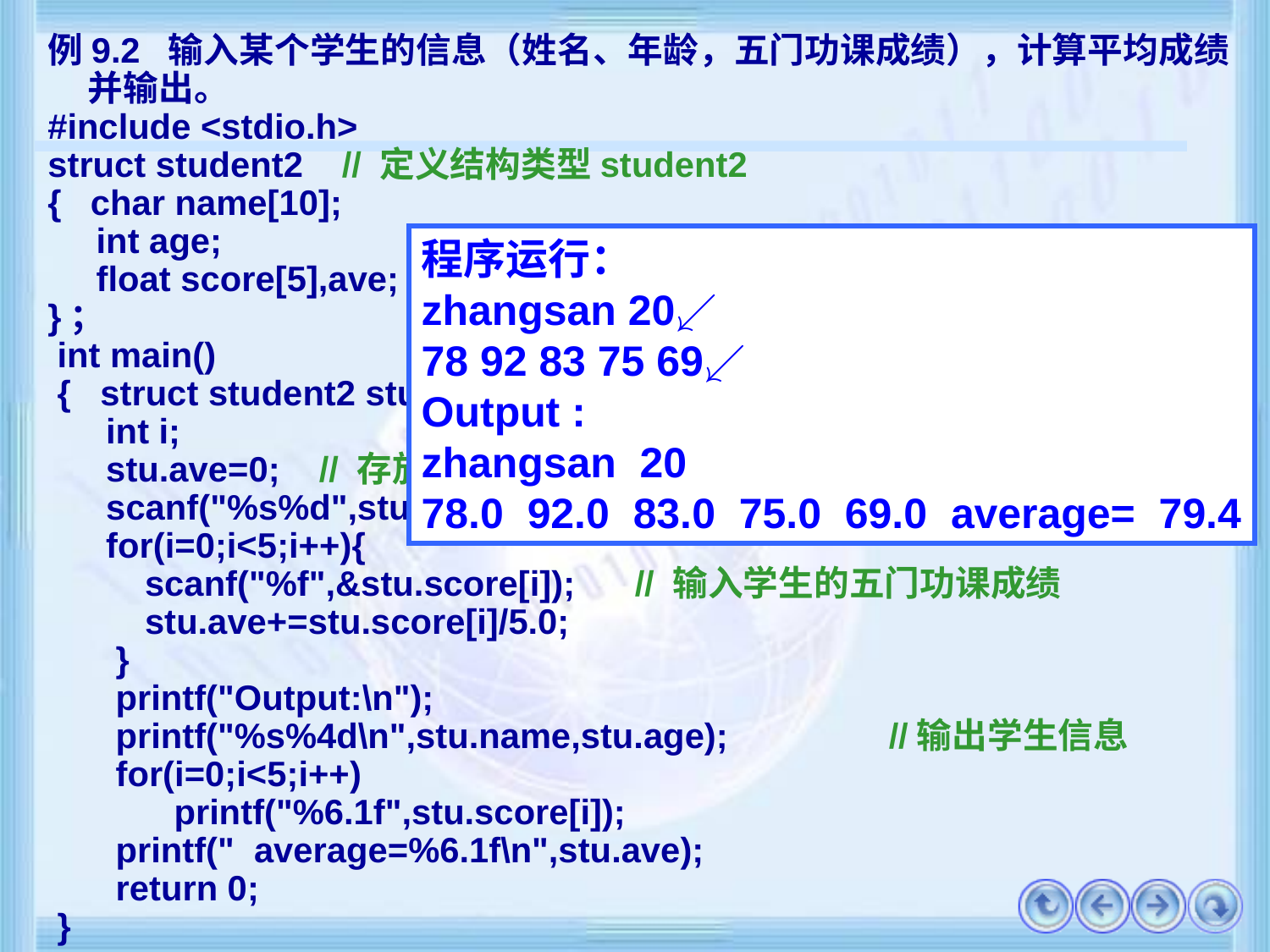

例9.2  输入某个学生的信息（姓名、年龄，五门功课成绩），计算平均成绩并输出。
#include <stdio.h>
struct student2	// 定义结构类型student2
{   char name[10];
     int age;
     float score[5],ave;
}；
 int main()
 {   struct student2 stu;     // 定义结构变量 stu
      int i;
      stu.ave=0;    // 存放平均成绩成员ave赋0
      scanf("%s%d",stu.name,&stu.age);     // 输入学生的姓名及年龄
      for(i=0;i<5;i++){
          scanf("%f",&stu.score[i]);	    // 输入学生的五门功课成绩
          stu.ave+=stu.score[i]/5.0;
       }
       printf("Output:\n");
       printf("%s%4d\n",stu.name,stu.age);	    //输出学生信息
       for(i=0;i<5;i++)
             printf("%6.1f",stu.score[i]);
       printf("  average=%6.1f\n",stu.ave);
       return 0;
 }
程序运行：
zhangsan 20↙
78 92 83 75 69↙
Output :
zhangsan  20
78.0  92.0  83.0  75.0  69.0  average=  79.4